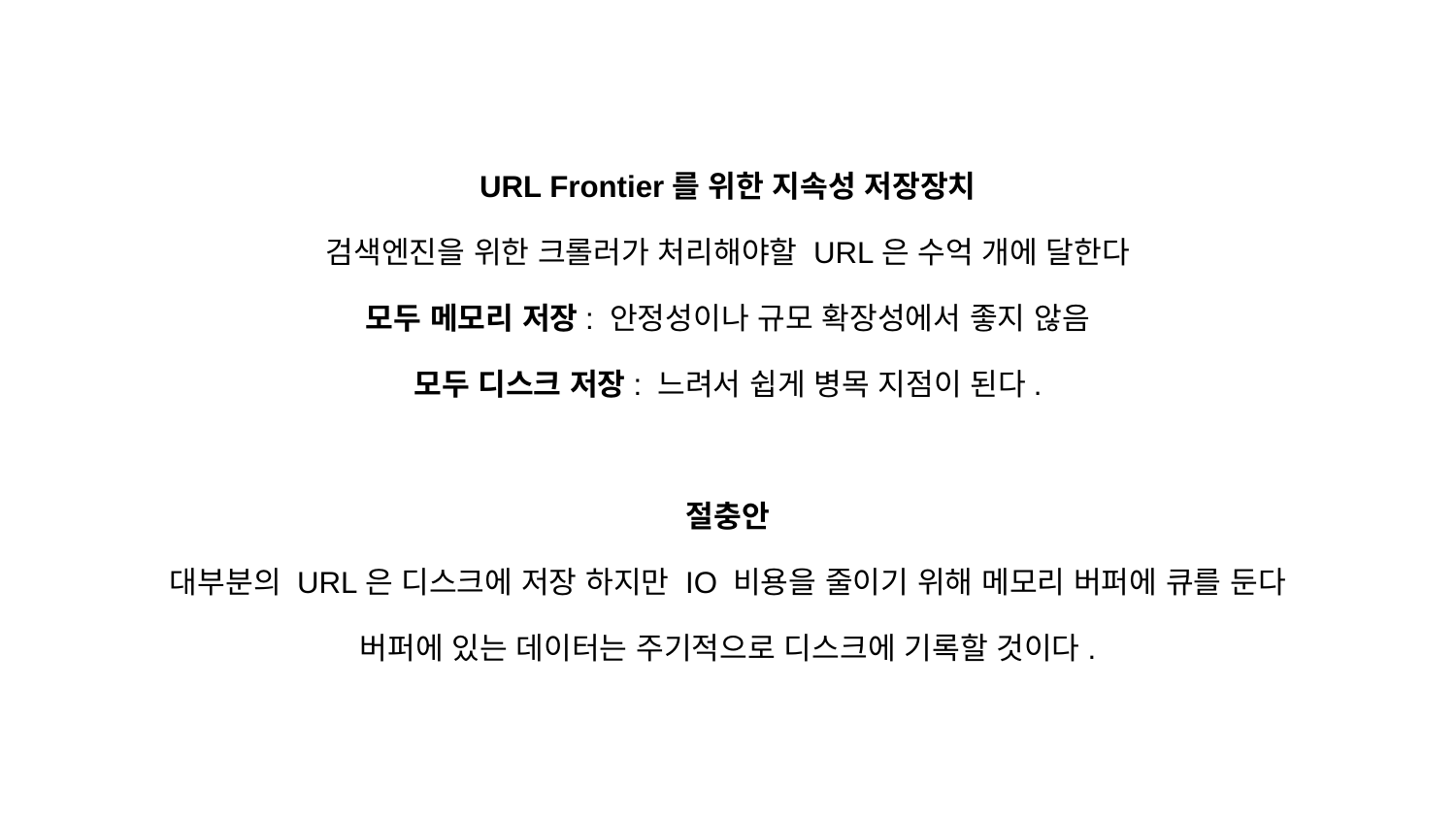

URL Frontier를 위한 지속성 저장장치
검색엔진을 위한 크롤러가 처리해야할 URL은 수억 개에 달한다
모두 메모리 저장: 안정성이나 규모 확장성에서 좋지 않음
모두 디스크 저장: 느려서 쉽게 병목 지점이 된다.

절충안
대부분의 URL은 디스크에 저장 하지만 IO 비용을 줄이기 위해 메모리 버퍼에 큐를 둔다
버퍼에 있는 데이터는 주기적으로 디스크에 기록할 것이다.